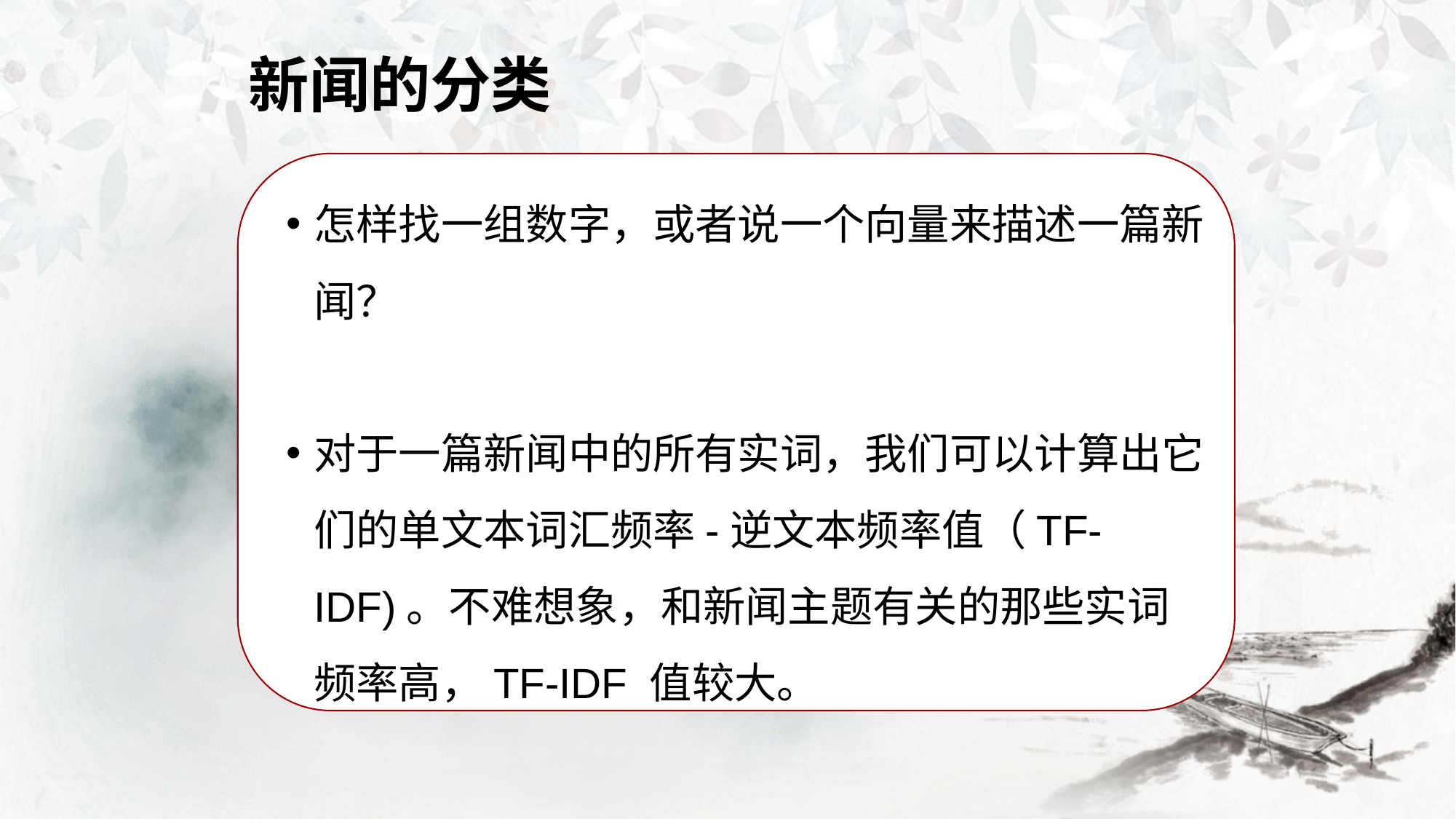

# 新闻的分类

怎样找一组数字，或者说一个向量来描述一篇新闻？

对于一篇新闻中的所有实词，我们可以计算出它们的单文本词汇频率-逆文本频率值（TF-IDF)。不难想象，和新闻主题有关的那些实词频率高，TF-IDF 值较大。